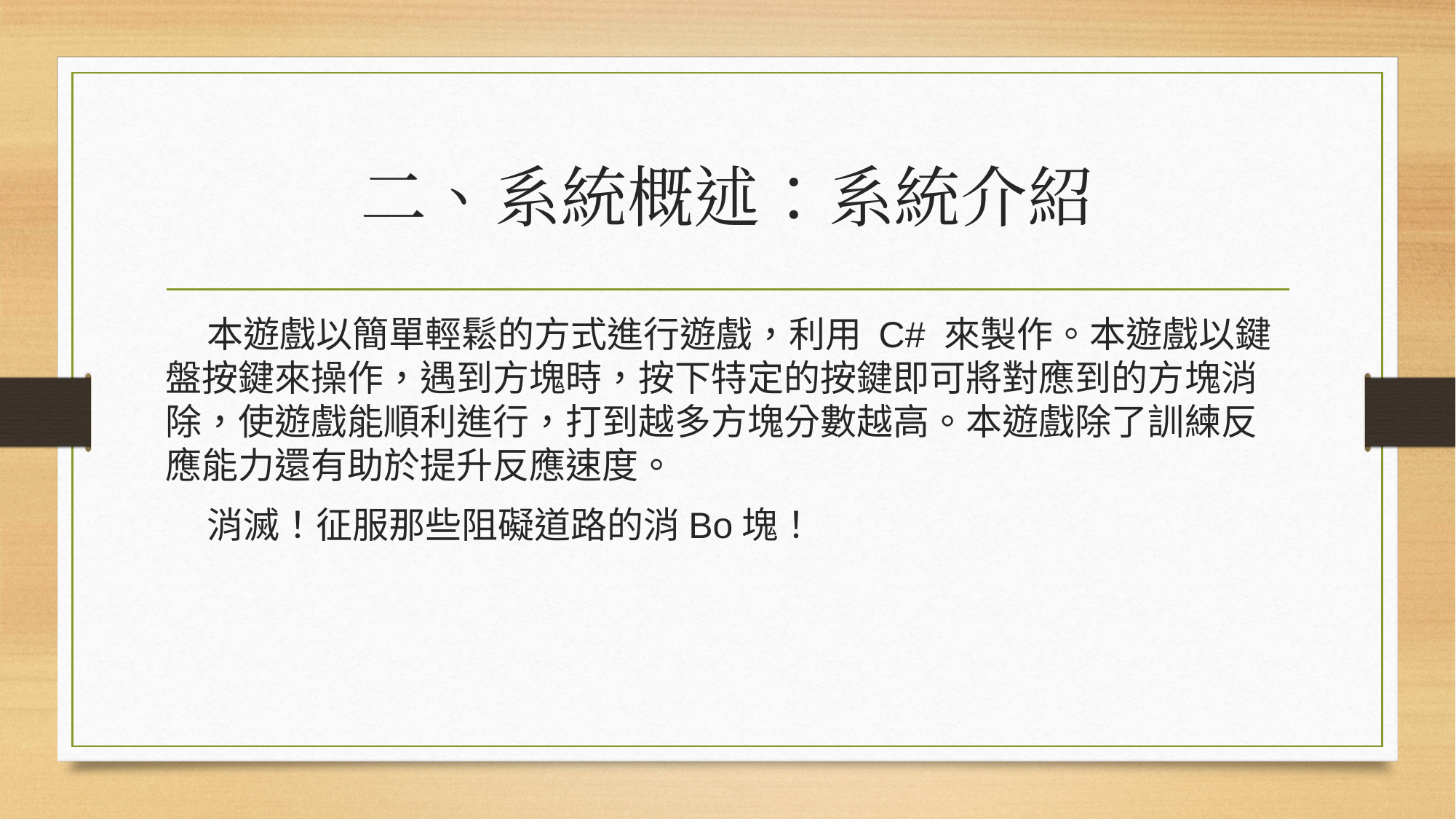

# 二、系統概述：系統介紹
    本遊戲以簡單輕鬆的方式進行遊戲，利用 C# 來製作。本遊戲以鍵盤按鍵來操作，遇到方塊時，按下特定的按鍵即可將對應到的方塊消除，使遊戲能順利進行，打到越多方塊分數越高。本遊戲除了訓練反應能力還有助於提升反應速度。
    消滅！征服那些阻礙道路的消Bo塊！